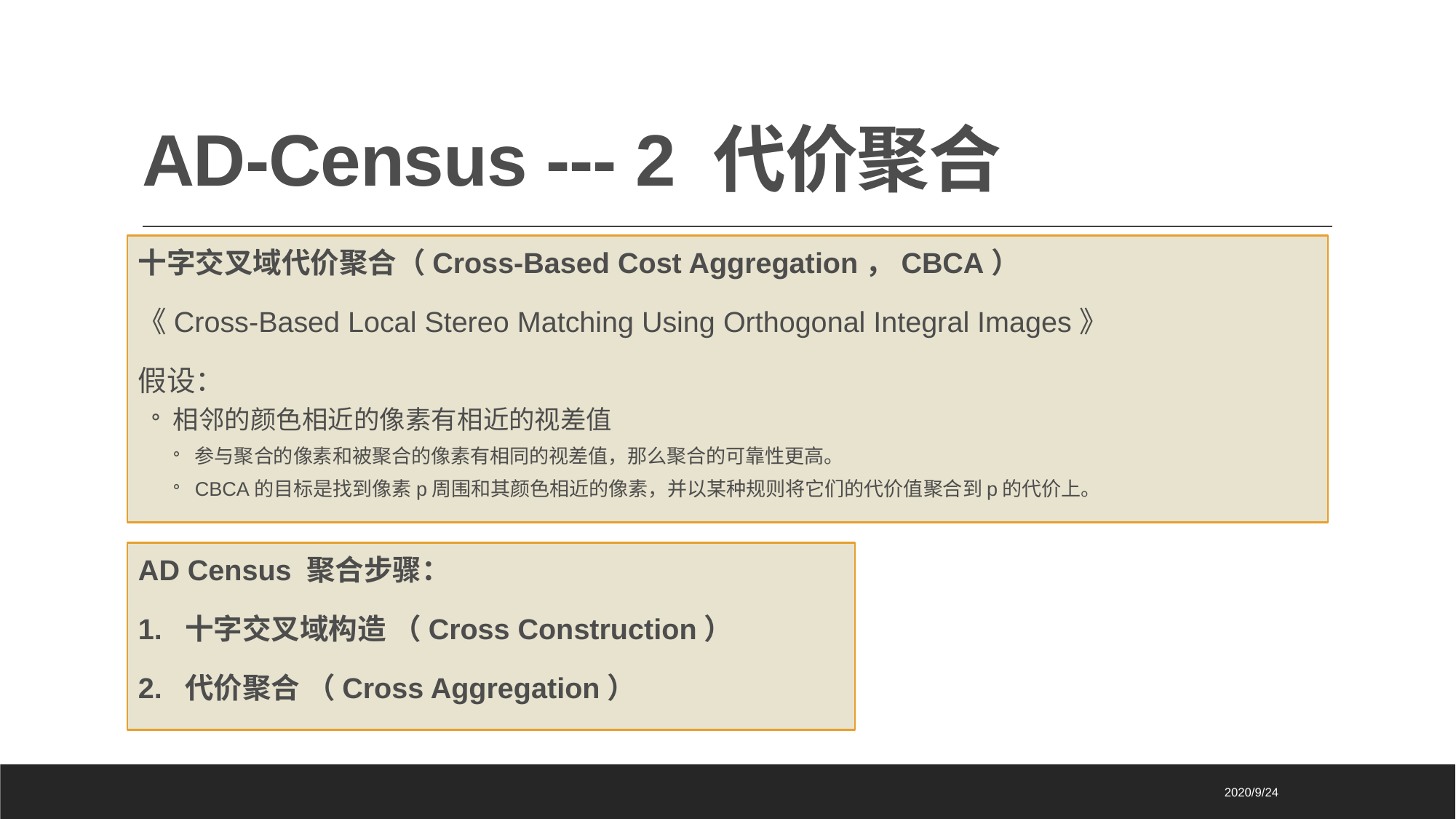

# AD-Census --- 2 代价聚合
十字交叉域代价聚合（Cross-Based Cost Aggregation，CBCA）
《Cross-Based Local Stereo Matching Using Orthogonal Integral Images》
假设：
相邻的颜色相近的像素有相近的视差值
参与聚合的像素和被聚合的像素有相同的视差值，那么聚合的可靠性更高。
CBCA的目标是找到像素p周围和其颜色相近的像素，并以某种规则将它们的代价值聚合到p的代价上。

AD Census 聚合步骤：
1.  十字交叉域构造 （Cross Construction）
2.  代价聚合 （Cross Aggregation）
2020/9/24